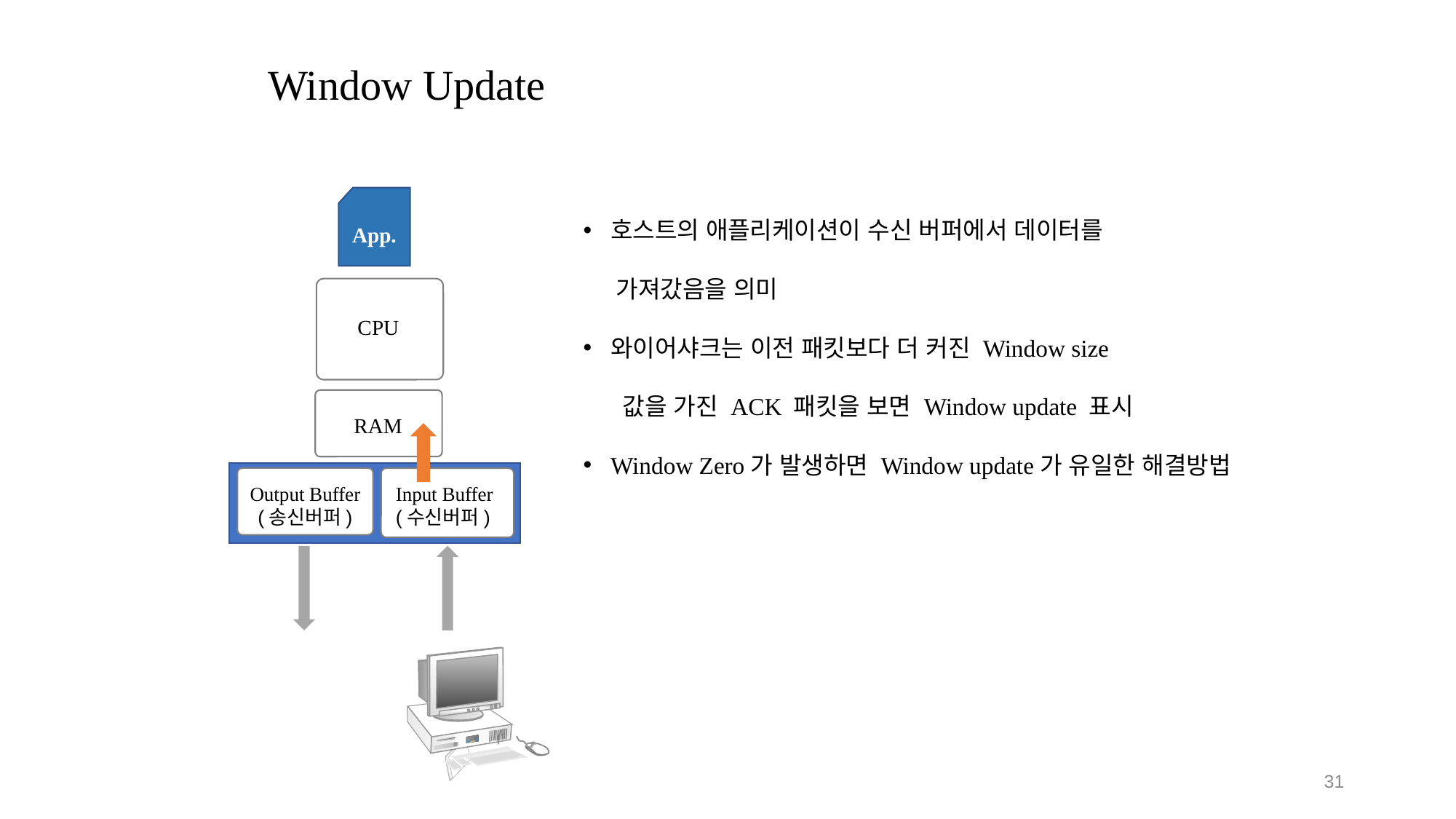

# Window Update
App.
호스트의 애플리케이션이 수신 버퍼에서 데이터를
    가져갔음을 의미
와이어샤크는 이전 패킷보다 더 커진 Window size
     값을 가진 ACK 패킷을 보면 Window update 표시
Window Zero가 발생하면 Window update가 유일한 해결방법

CPU

RAM

Output Buffer
(송신버퍼)
Input Buffer
(수신버퍼)

31